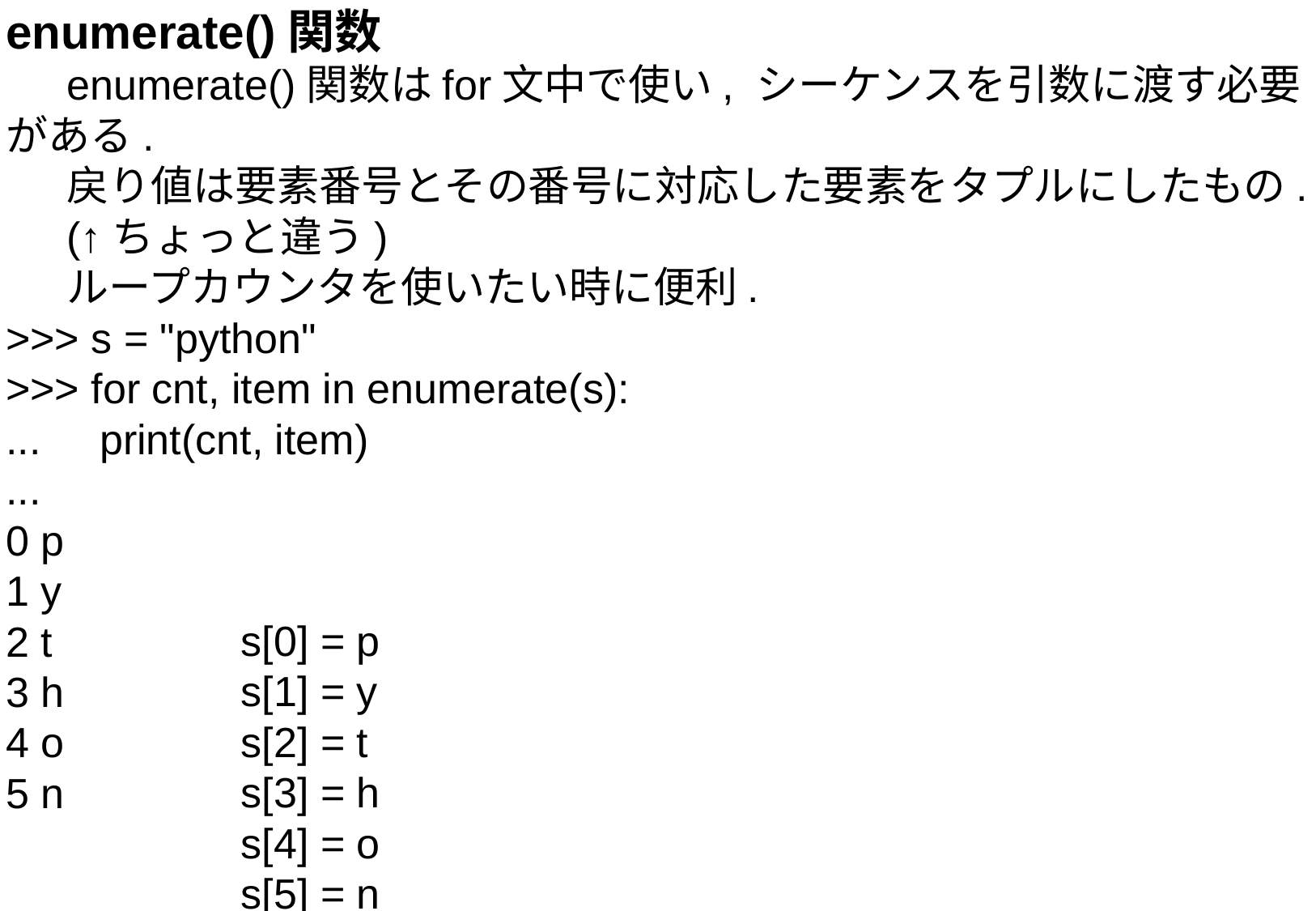

enumerate()関数
enumerate()関数はfor文中で使い, シーケンスを引数に渡す必要がある.
戻り値は要素番号とその番号に対応した要素をタプルにしたもの.
(↑ちょっと違う)
ループカウンタを使いたい時に便利.
>>> s = "python"
>>> for cnt, item in enumerate(s):
...     print(cnt, item)
...
0 p
1 y
2 t
3 h
4 o
5 n
s[0] = p
s[1] = y
s[2] = t
s[3] = h
s[4] = o
s[5] = n